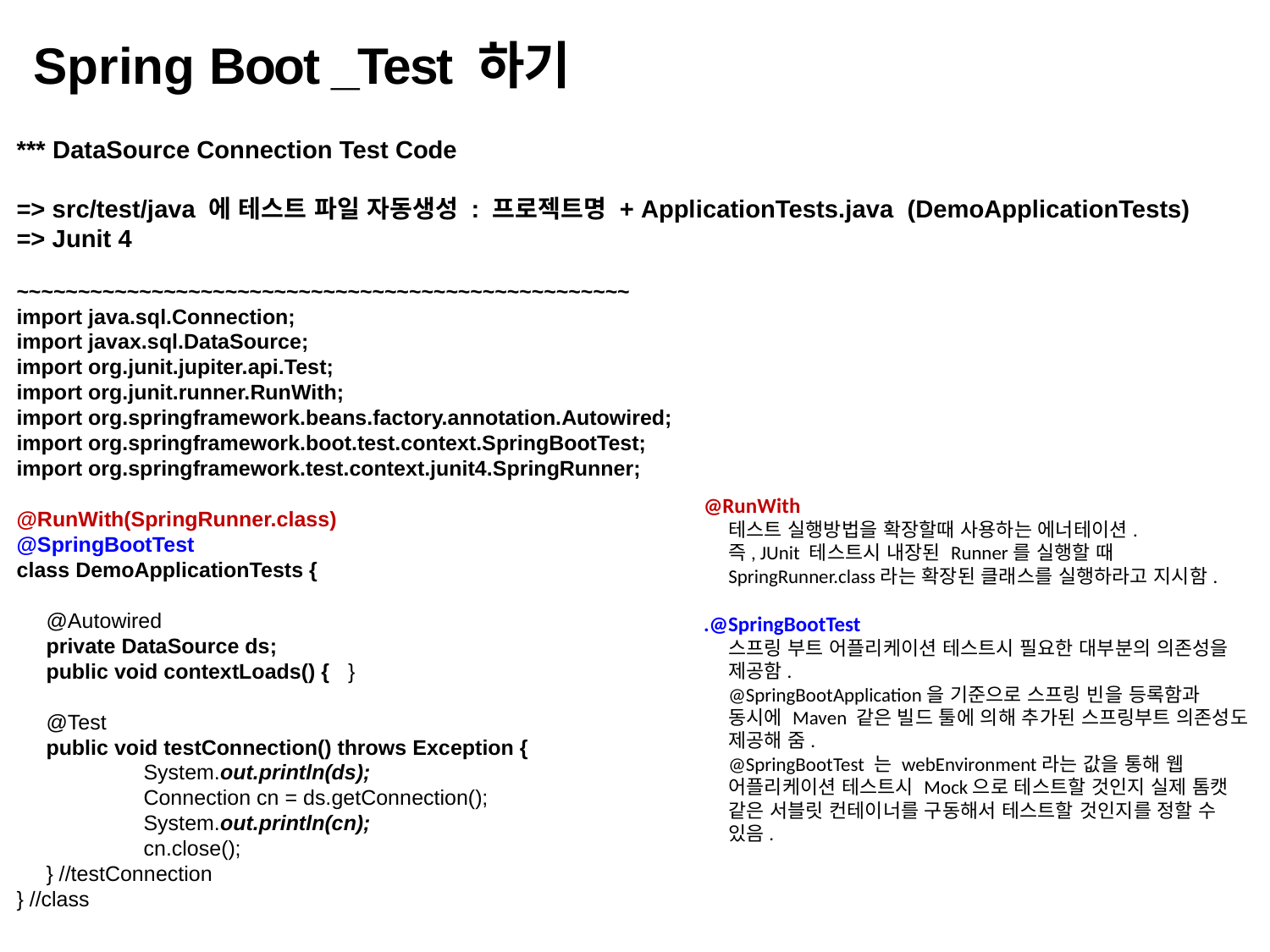

# Spring Boot _Test 하기
*** DataSource Connection Test Code

=> src/test/java 에 테스트 파일 자동생성 : 프로젝트명 + ApplicationTests.java  (DemoApplicationTests)
=> Junit 4

~~~~~~~~~~~~~~~~~~~~~~~~~~~~~~~~~~~~~~~~~~~~~~~~~~
import java.sql.Connection;
import javax.sql.DataSource;
import org.junit.jupiter.api.Test;
import org.junit.runner.RunWith;
import org.springframework.beans.factory.annotation.Autowired;
import org.springframework.boot.test.context.SpringBootTest;
import org.springframework.test.context.junit4.SpringRunner;

@RunWith(SpringRunner.class)
@SpringBootTest
class DemoApplicationTests {

     @Autowired
     private DataSource ds;
     public void contextLoads() {   }

     @Test
     public void testConnection() throws Exception {
	System.out.println(ds);
	Connection cn = ds.getConnection();
	System.out.println(cn);
	cn.close();
     } //testConnection
} //class
@RunWith
테스트 실행방법을 확장할때 사용하는 에너테이션.
즉, JUnit 테스트시 내장된 Runner를 실행할 때
SpringRunner.class라는 확장된 클래스를 실행하라고 지시함.

.@SpringBootTest
스프링 부트 어플리케이션 테스트시 필요한 대부분의 의존성을 제공함.
@SpringBootApplication을 기준으로 스프링 빈을 등록함과 동시에 Maven 같은 빌드 툴에 의해 추가된 스프링부트 의존성도 제공해 줌.
@SpringBootTest 는 webEnvironment라는 값을 통해 웹 어플리케이션 테스트시 Mock으로 테스트할 것인지 실제 톰캣 같은 서블릿 컨테이너를 구동해서 테스트할 것인지를 정할 수 있음.